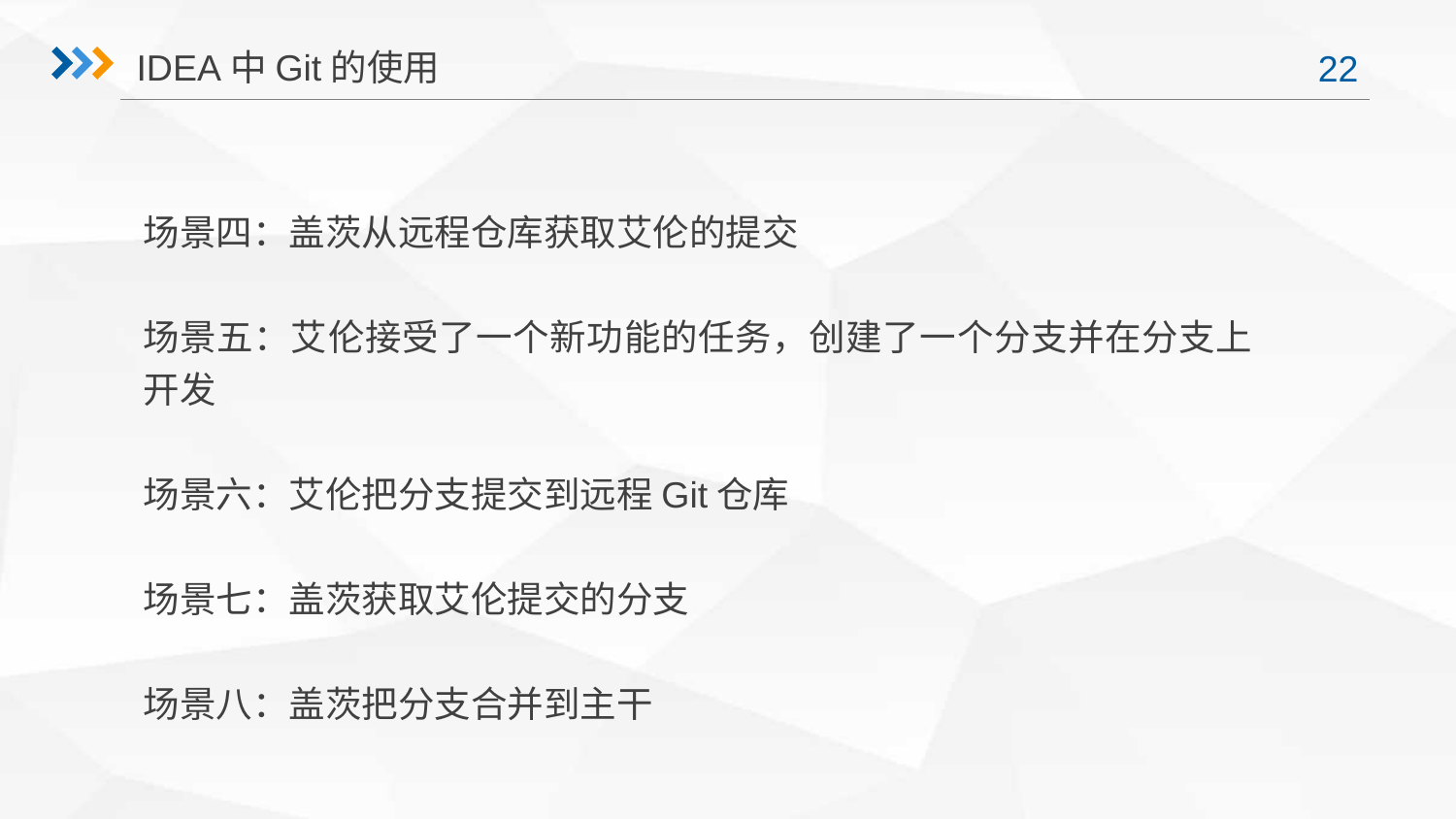

IDEA中Git的使用

场景四：盖茨从远程仓库获取艾伦的提交

场景五：艾伦接受了一个新功能的任务，创建了一个分支并在分支上开发

场景六：艾伦把分支提交到远程Git仓库

场景七：盖茨获取艾伦提交的分支

场景八：盖茨把分支合并到主干